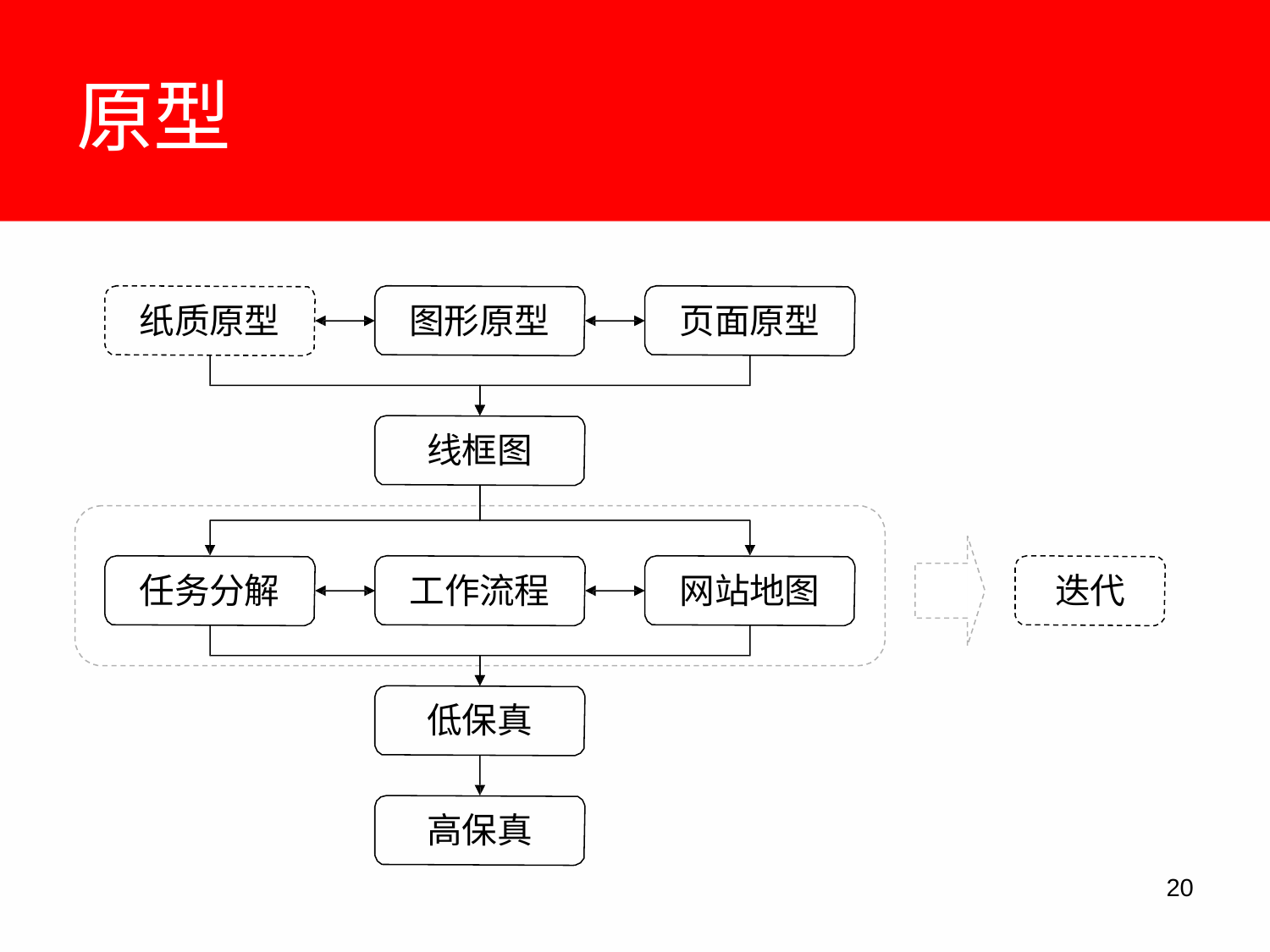

原型

纸质原型
图形原型
页面原型

线框图

任务分解
工作流程
网站地图
迭代

低保真

高保真

20